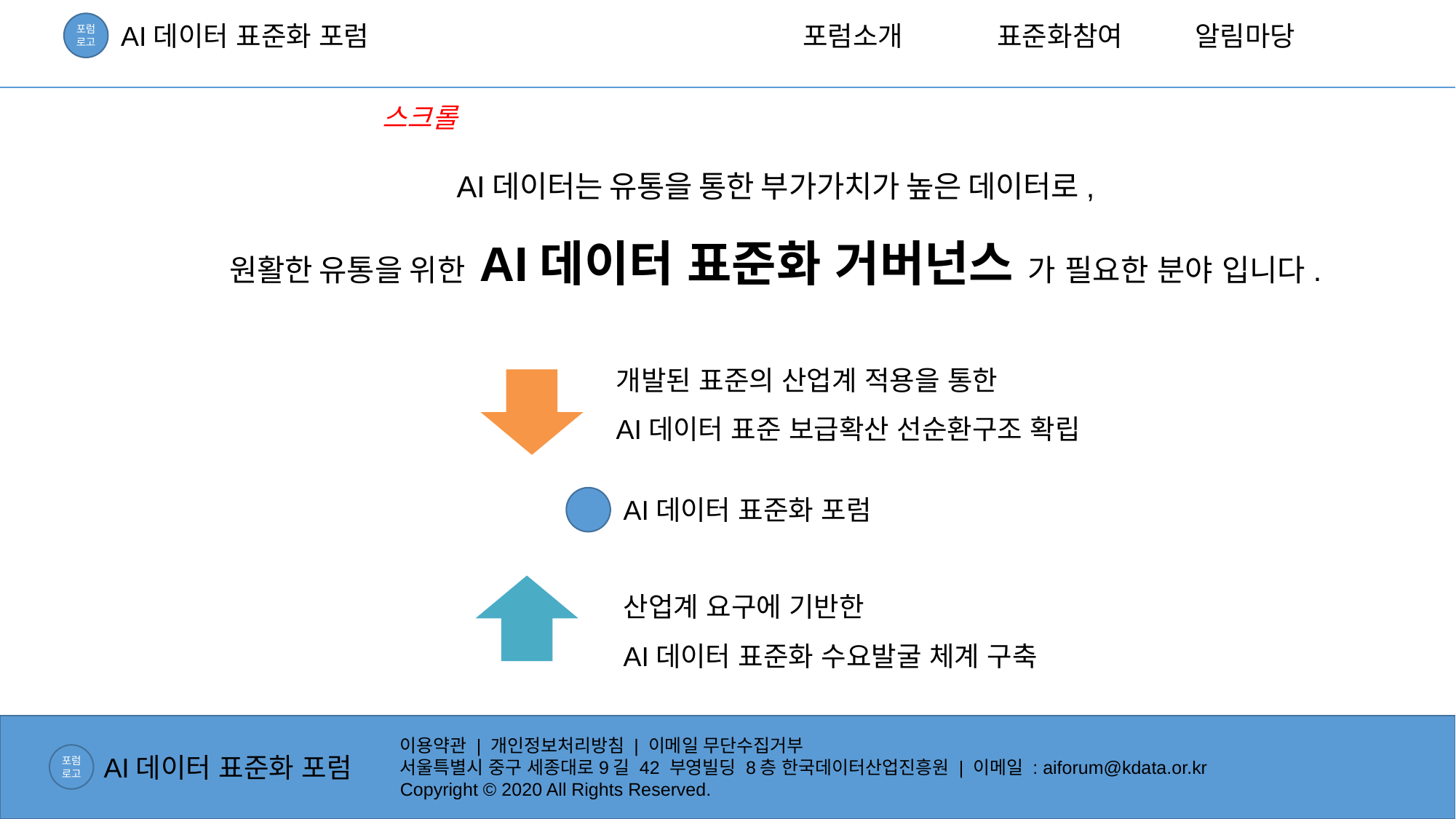

AI데이터 표준화 포럼
포럼소개
표준화참여
알림마당
포럼
로고
스크롤
AI데이터는 유통을 통한 부가가치가 높은 데이터로,
원활한 유통을 위한 AI데이터 표준화 거버넌스 가 필요한 분야 입니다.

개발된 표준의 산업계 적용을 통한
AI데이터 표준 보급확산 선순환구조 확립

AI데이터 표준화 포럼

산업계 요구에 기반한
AI데이터 표준화 수요발굴 체계 구축

이용약관 | 개인정보처리방침 | 이메일 무단수집거부
서울특별시 중구 세종대로9길 42 부영빌딩 8층 한국데이터산업진흥원 | 이메일 : aiforum@kdata.or.kr
Copyright © 2020 All Rights Reserved.
AI데이터 표준화 포럼
포럼
로고